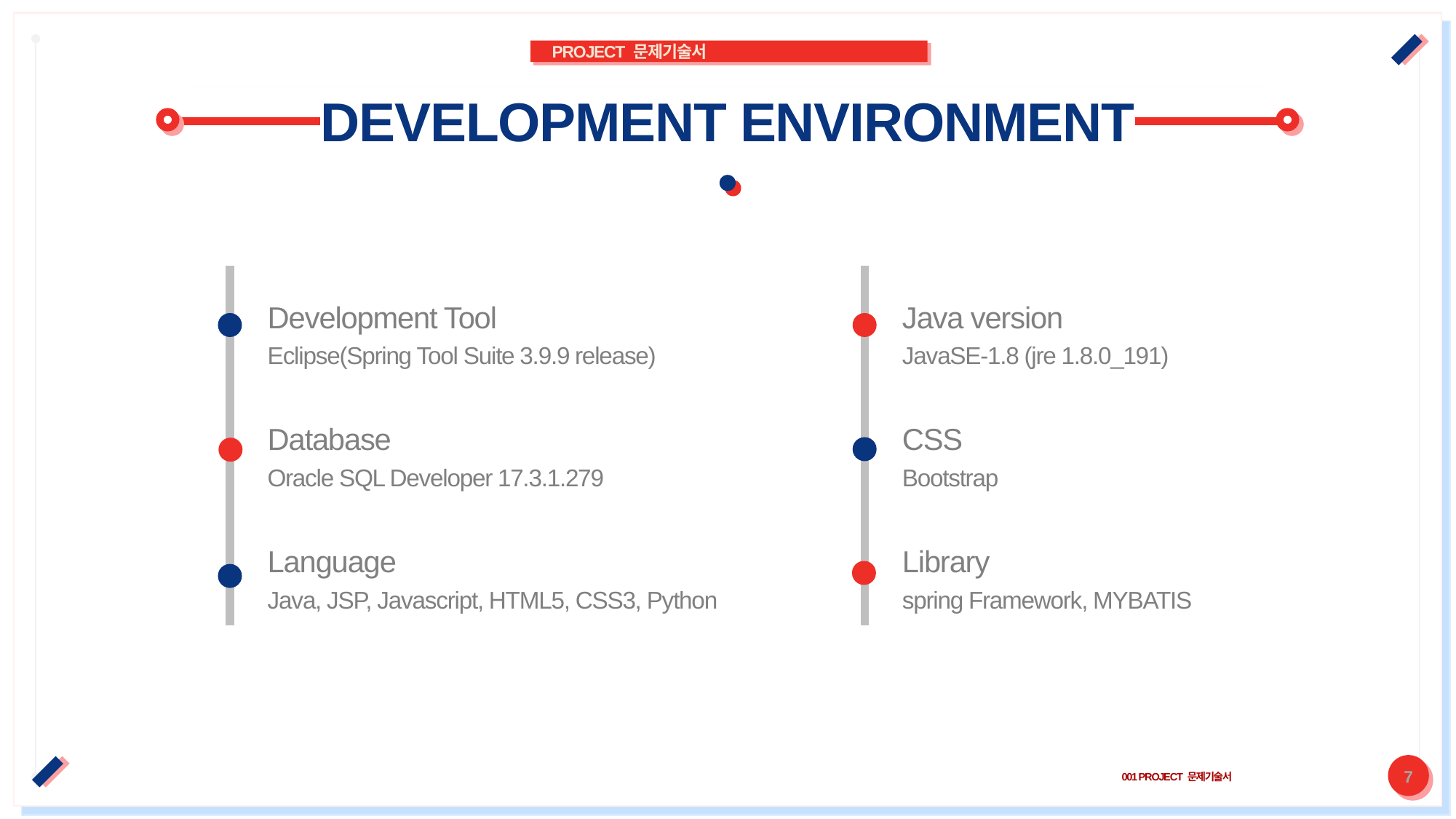

PROJECT 문제기술서
# DEVELOPMENT ENVIRONMENT

Development Tool
Eclipse(Spring Tool Suite 3.9.9 release)

Database
Oracle SQL Developer 17.3.1.279

Language
Java, JSP, Javascript, HTML5, CSS3, Python

Java version
JavaSE-1.8 (jre 1.8.0_191)

CSS
Bootstrap

Library
spring Framework, MYBATIS

001 PROJECT 문제기술서
7